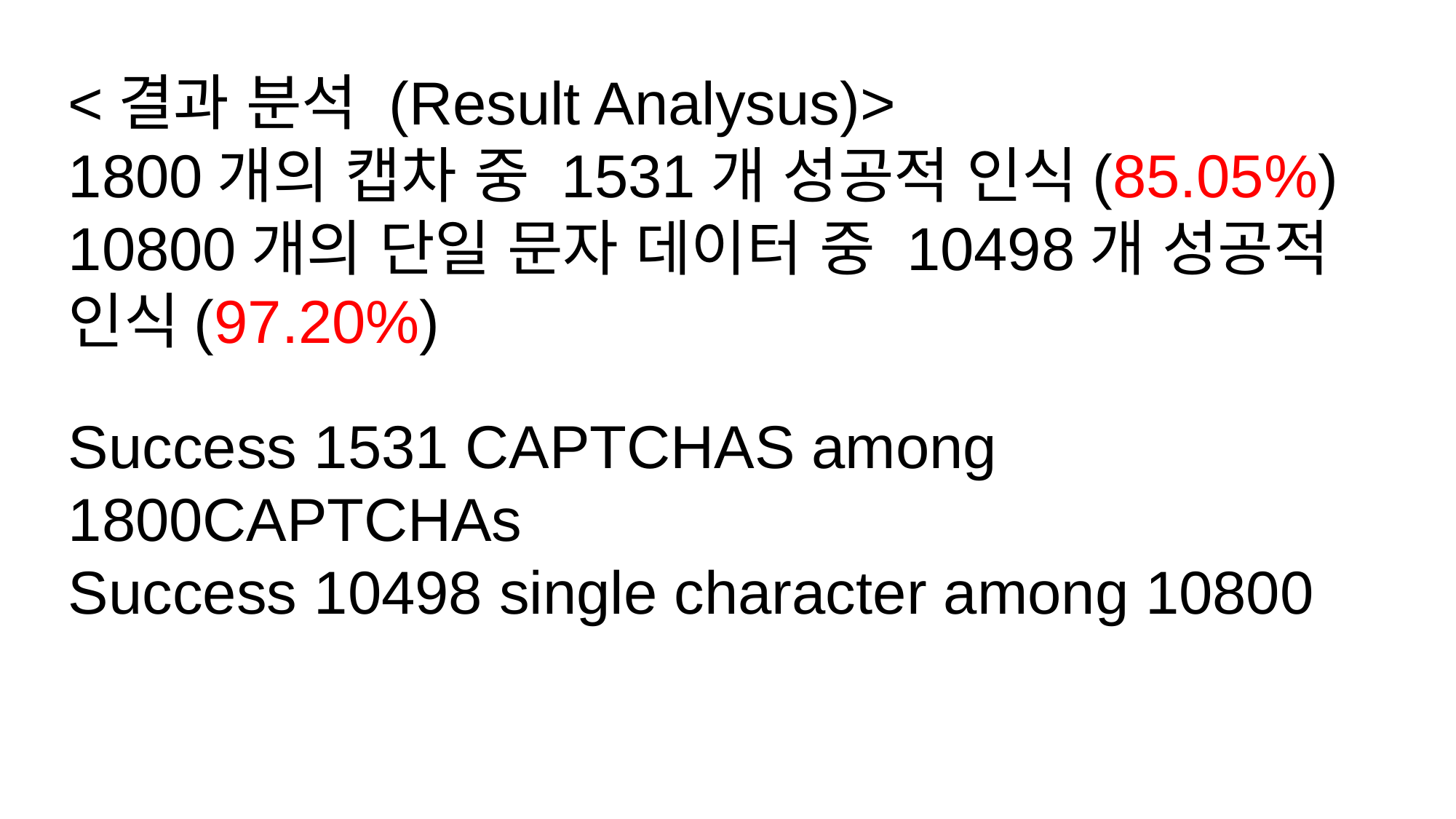

<결과 분석 (Result Analysus)>
1800개의 캡차 중 1531개 성공적 인식(85.05%)
10800개의 단일 문자 데이터 중 10498개 성공적 인식(97.20%)
Success 1531 CAPTCHAS among 1800CAPTCHAs
Success 10498 single character among 10800